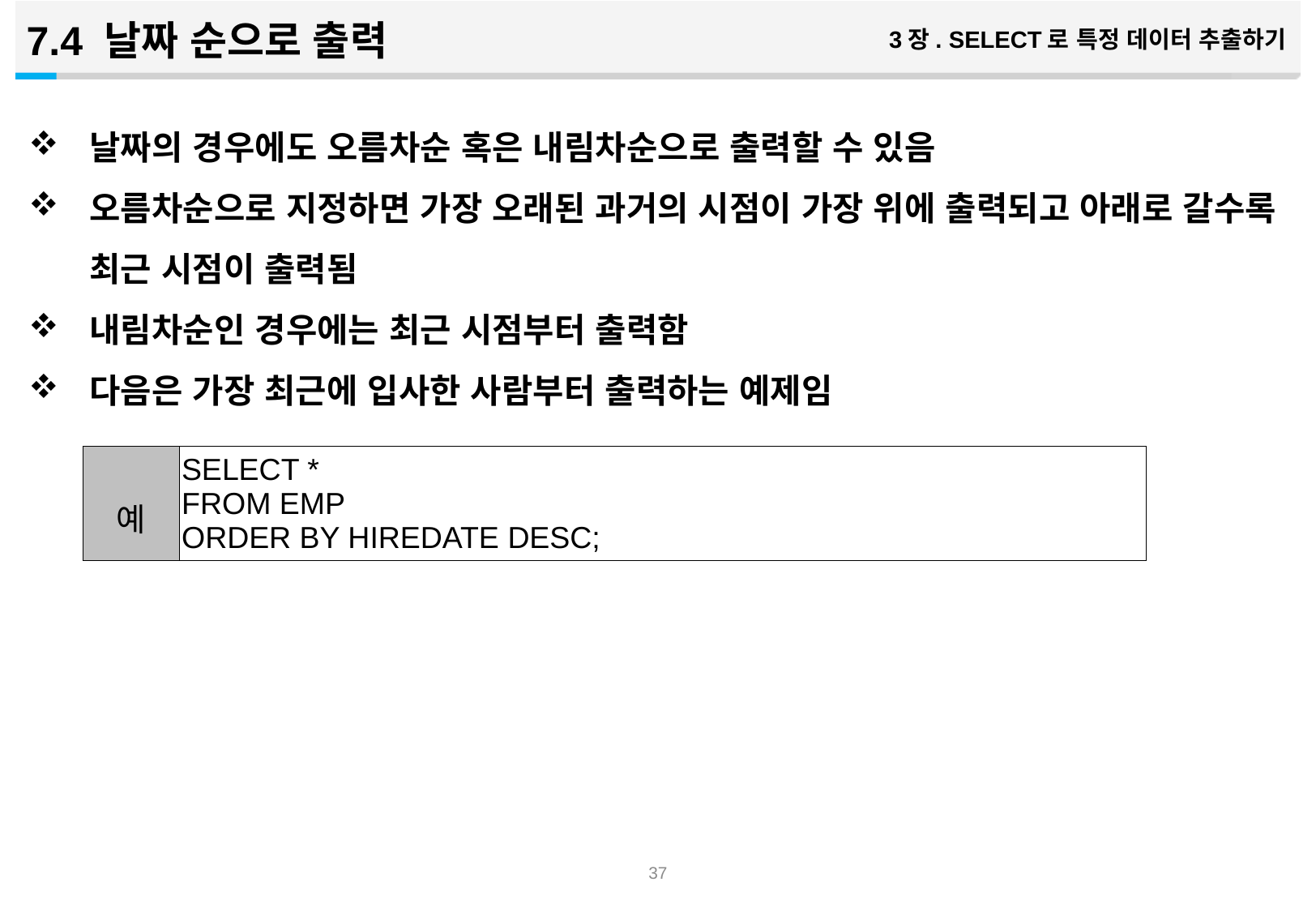

7.4 날짜 순으로 출력
3장. SELECT로 특정 데이터 추출하기
날짜의 경우에도 오름차순 혹은 내림차순으로 출력할 수 있음
오름차순으로 지정하면 가장 오래된 과거의 시점이 가장 위에 출력되고 아래로 갈수록 최근 시점이 출력됨
내림차순인 경우에는 최근 시점부터 출력함
다음은 가장 최근에 입사한 사람부터 출력하는 예제임

| 예 | SELECT \* FROM EMP ORDER BY HIREDATE DESC; |
| --- | --- |
37